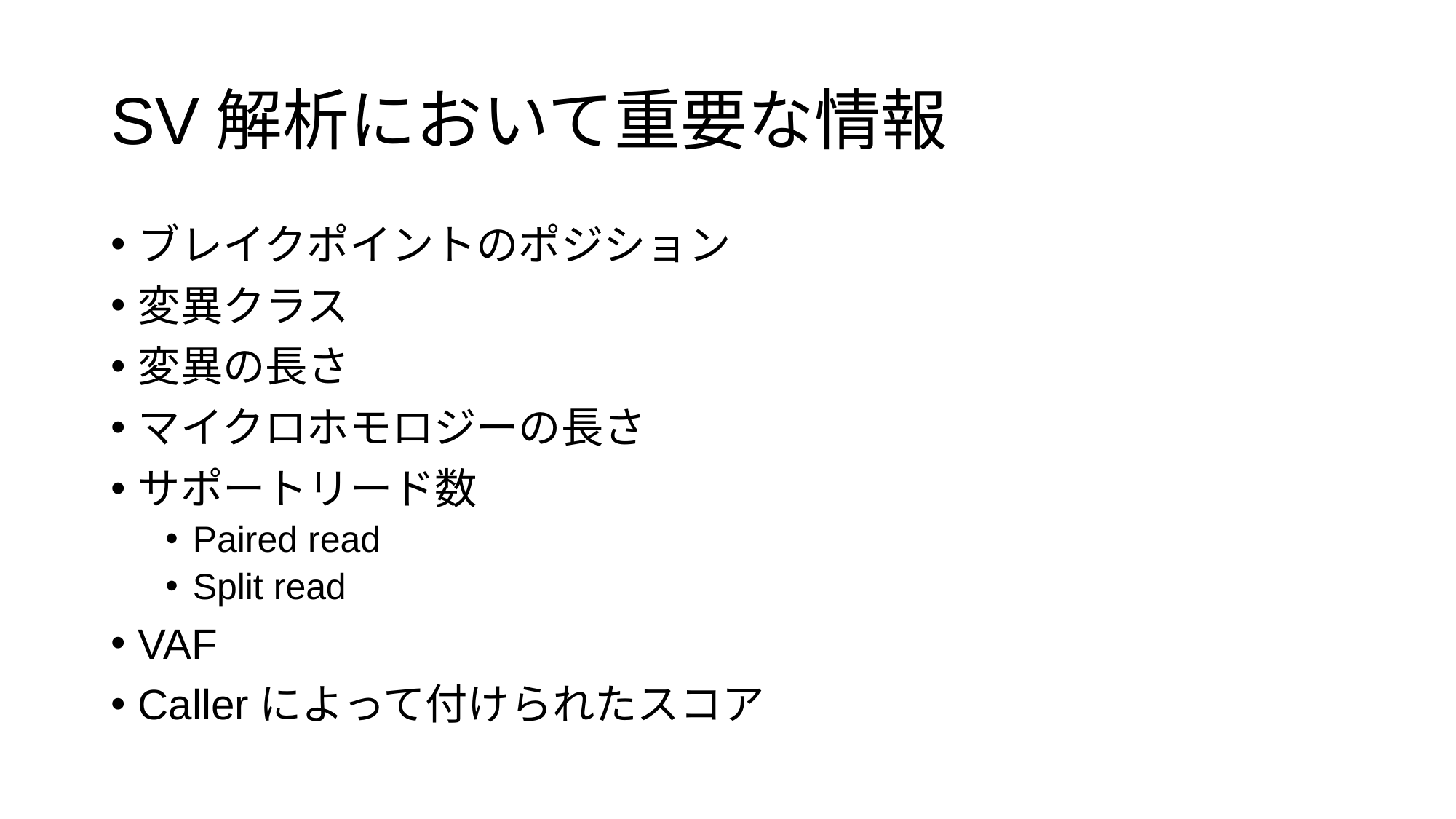

# SV解析において重要な情報
ブレイクポイントのポジション
変異クラス
変異の長さ
マイクロホモロジーの長さ
サポートリード数
Paired read
Split read
VAF
Callerによって付けられたスコア